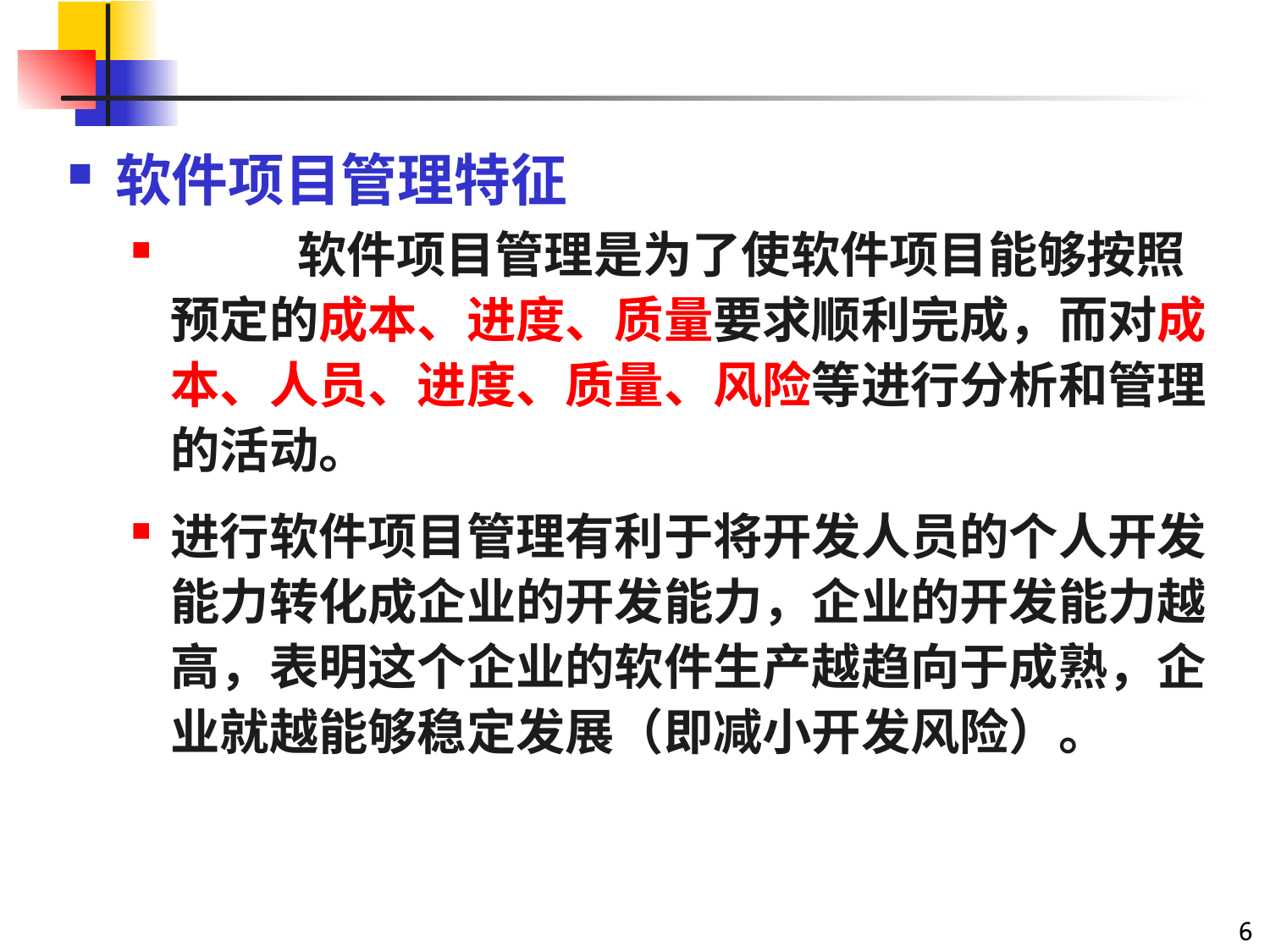

软件项目管理特征
	软件项目管理是为了使软件项目能够按照预定的成本、进度、质量要求顺利完成，而对成本、人员、进度、质量、风险等进行分析和管理的活动。
进行软件项目管理有利于将开发人员的个人开发能力转化成企业的开发能力，企业的开发能力越高，表明这个企业的软件生产越趋向于成熟，企业就越能够稳定发展（即减小开发风险）。

6